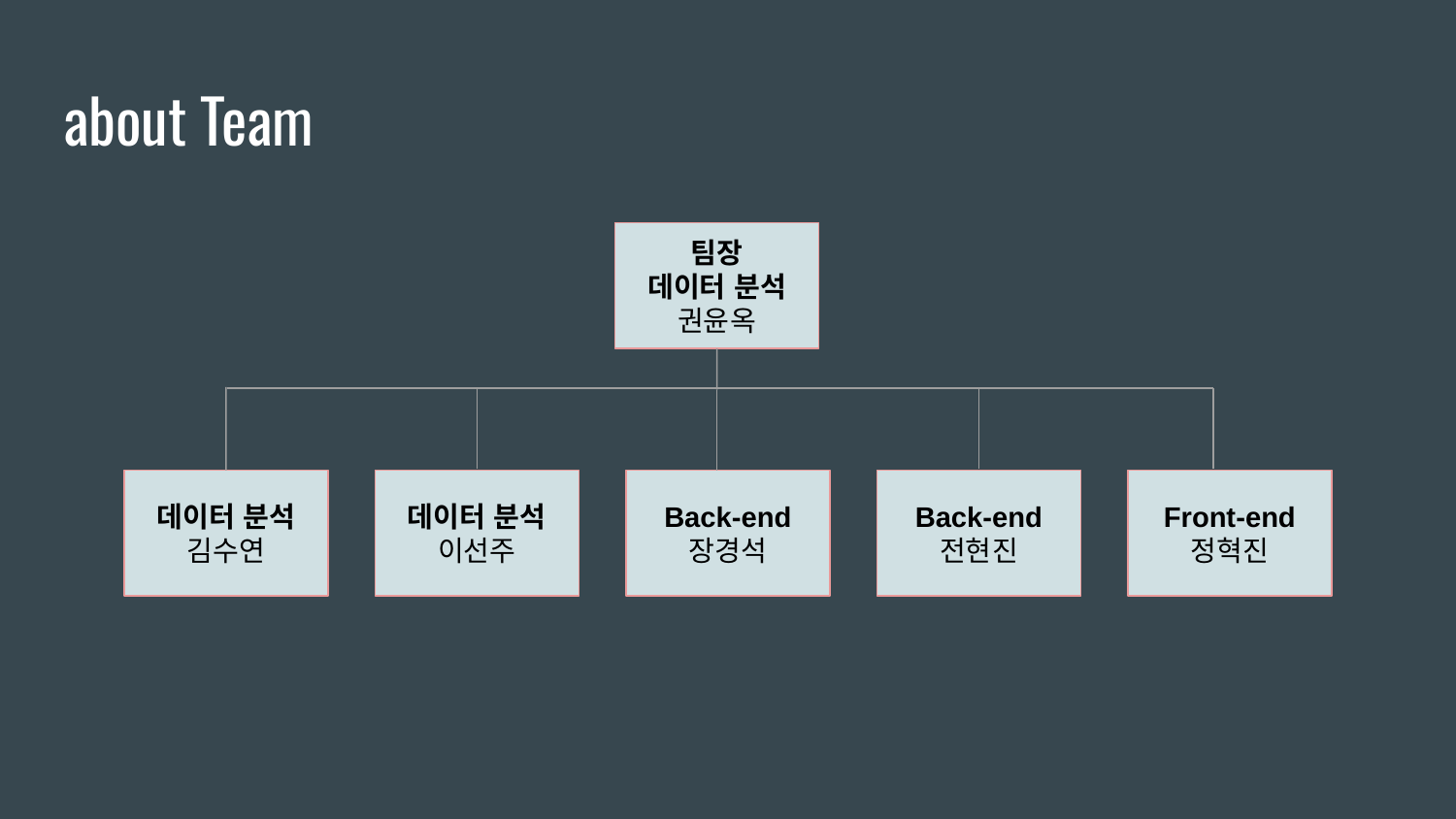

# about Team
팀장
데이터 분석
권윤옥
데이터 분석
김수연
데이터 분석
이선주
Back-end
장경석
Back-end
전현진
Front-end
정혁진